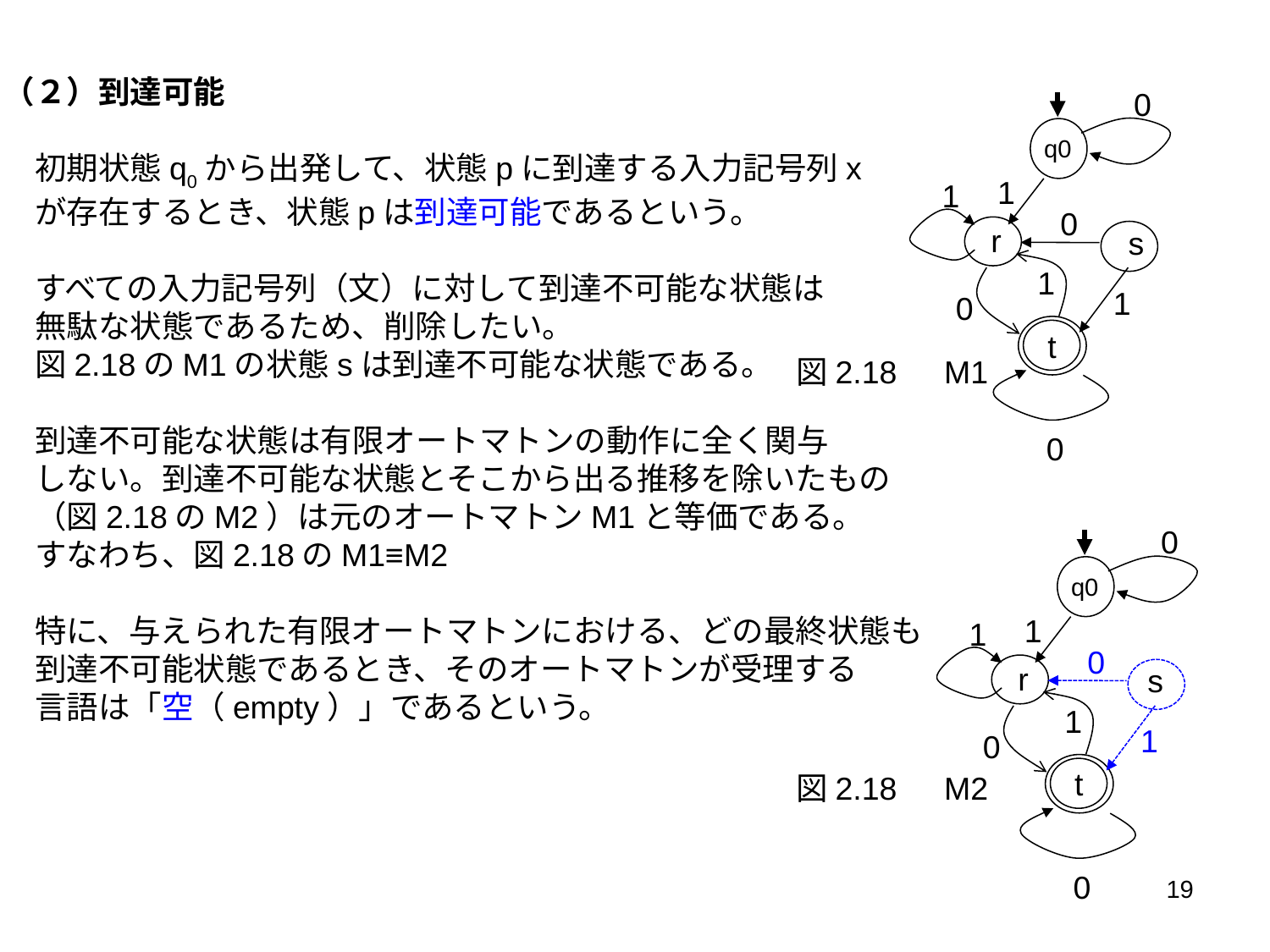

（２）到達可能

　初期状態q0から出発して、状態pに到達する入力記号列x
　が存在するとき、状態pは到達可能であるという。

　すべての入力記号列（文）に対して到達不可能な状態は
　無駄な状態であるため、削除したい。
　図2.18のM1の状態sは到達不可能な状態である。

　到達不可能な状態は有限オートマトンの動作に全く関与
　しない。到達不可能な状態とそこから出る推移を除いたもの
　（図2.18のM2）は元のオートマトンM1と等価である。
　すなわち、図2.18のM1≡M2

　特に、与えられた有限オートマトンにおける、どの最終状態も
　到達不可能状態であるとき、そのオートマトンが受理する
　言語は「空（empty）」であるという。
0

q0
1
1

0

r

s

1

1
0

t
図2.18　M1

0
0

q0
1
1

0

r

s

1

1
0

t
図2.18　M2

0
19